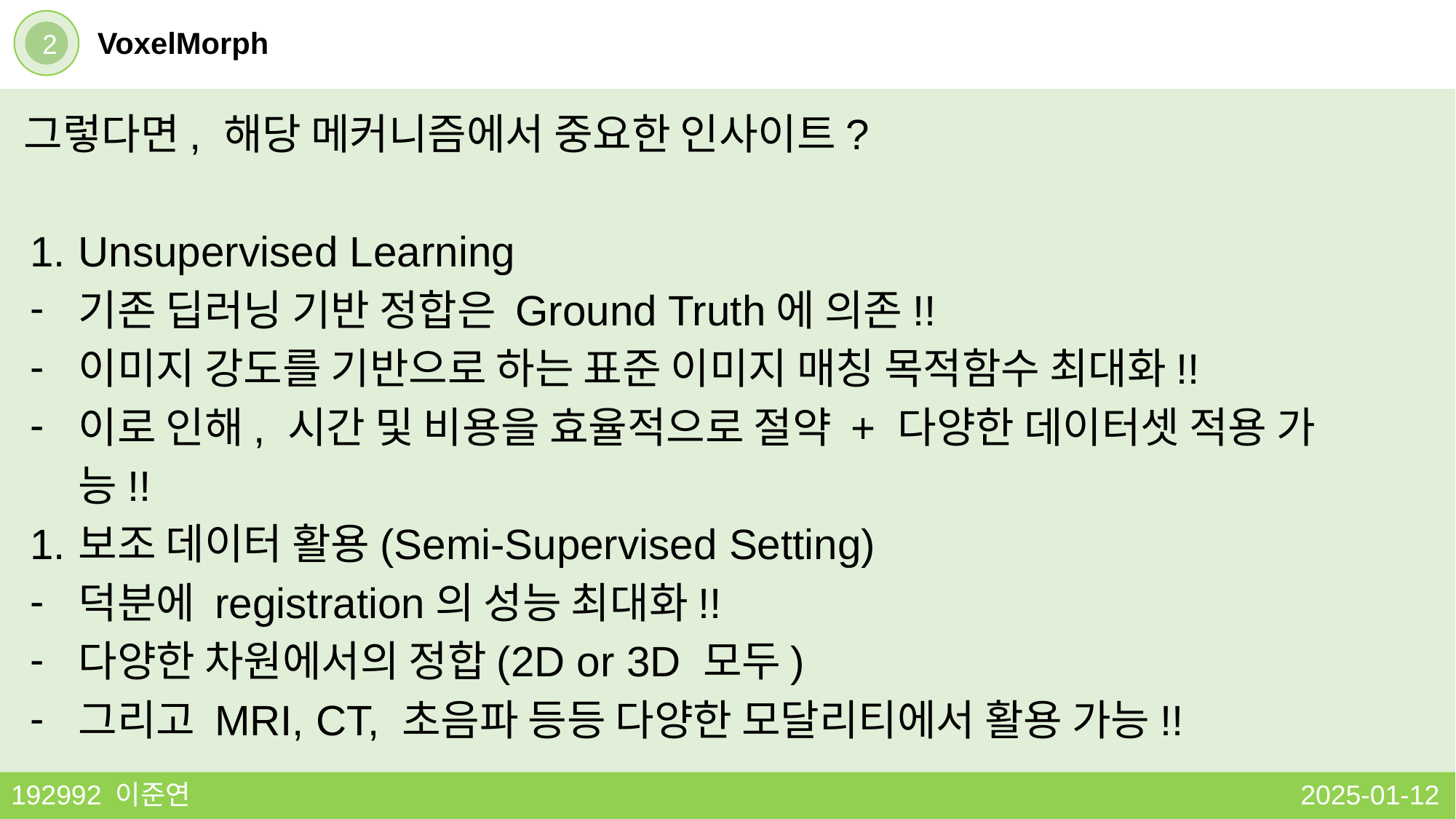

2
VoxelMorph

그렇다면, 해당 메커니즘에서 중요한 인사이트?

Unsupervised Learning
기존 딥러닝 기반 정합은 Ground Truth에 의존!!
이미지 강도를 기반으로 하는 표준 이미지 매칭 목적함수 최대화!!
이로 인해, 시간 및 비용을 효율적으로 절약 + 다양한 데이터셋 적용 가능!!
보조 데이터 활용(Semi-Supervised Setting)
덕분에 registration의 성능 최대화!!
다양한 차원에서의 정합(2D or 3D 모두)
그리고 MRI, CT, 초음파 등등 다양한 모달리티에서 활용 가능!!
192992 이준연
2025-01-12